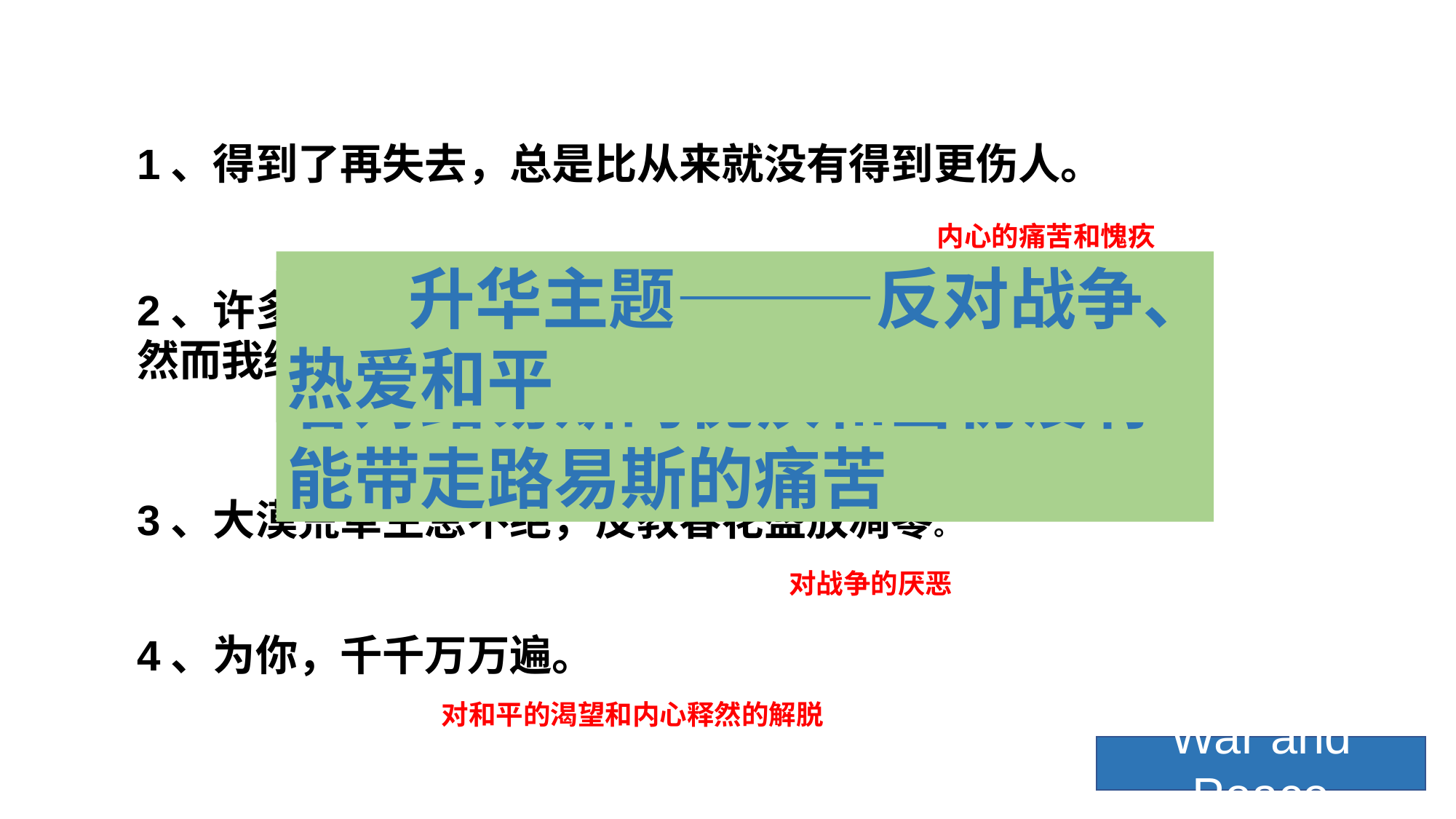

1、得到了再失去，总是比从来就没有得到更伤人。
内心的痛苦和愧疚
       升华主题———反对战争、热爱和平
       本文的浅层主题———作者对路易斯的愧疚和当初没有能带走路易斯的痛苦
2、许多年过去了，人们说陈年旧事可以被埋葬，然而我终于明白这是错的，因为往事会自行爬上来。

内心的痛苦和愧疚
3、大漠荒草生息不绝，反教春花盛放凋零。
对战争的厌恶
4、为你，千千万万遍。

对和平的渴望和内心释然的解脱
War and Peace